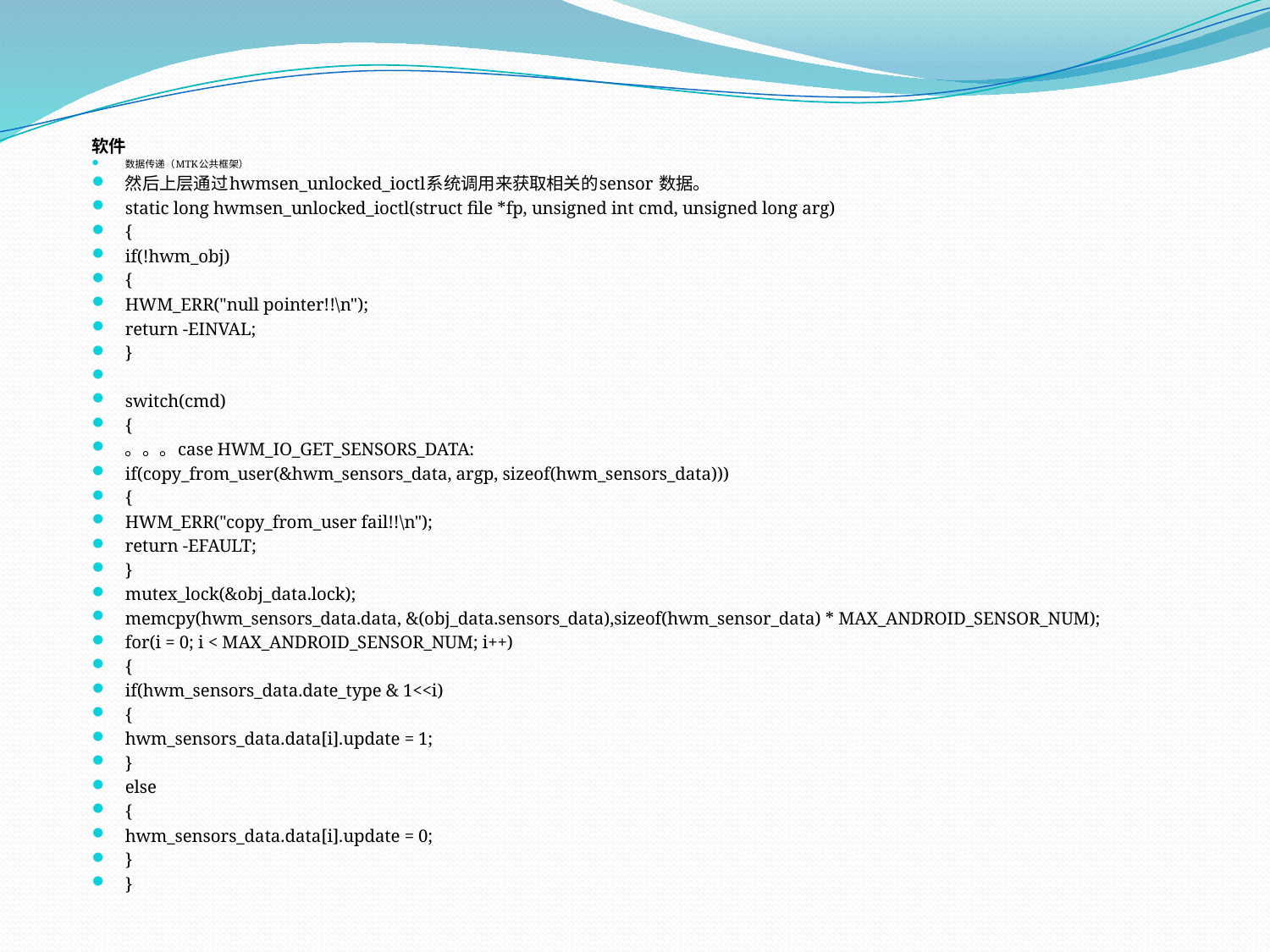

软件
数据传递（MTK公共框架）
然后上层通过hwmsen_unlocked_ioctl系统调用来获取相关的sensor 数据。
static long hwmsen_unlocked_ioctl(struct file *fp, unsigned int cmd, unsigned long arg)
{
	if(!hwm_obj)
	{
		HWM_ERR("null pointer!!\n");
		return -EINVAL;
	}

	switch(cmd)
	{
。。。case HWM_IO_GET_SENSORS_DATA:
			if(copy_from_user(&hwm_sensors_data, argp, sizeof(hwm_sensors_data)))
			{
				HWM_ERR("copy_from_user fail!!\n");
				return -EFAULT;
			}
mutex_lock(&obj_data.lock);
			memcpy(hwm_sensors_data.data, &(obj_data.sensors_data),sizeof(hwm_sensor_data) * MAX_ANDROID_SENSOR_NUM);
			for(i = 0; i < MAX_ANDROID_SENSOR_NUM; i++)
			{
				if(hwm_sensors_data.date_type & 1<<i)
				{
					hwm_sensors_data.data[i].update = 1;
				}
				else
				{
					hwm_sensors_data.data[i].update = 0;
				}
			}